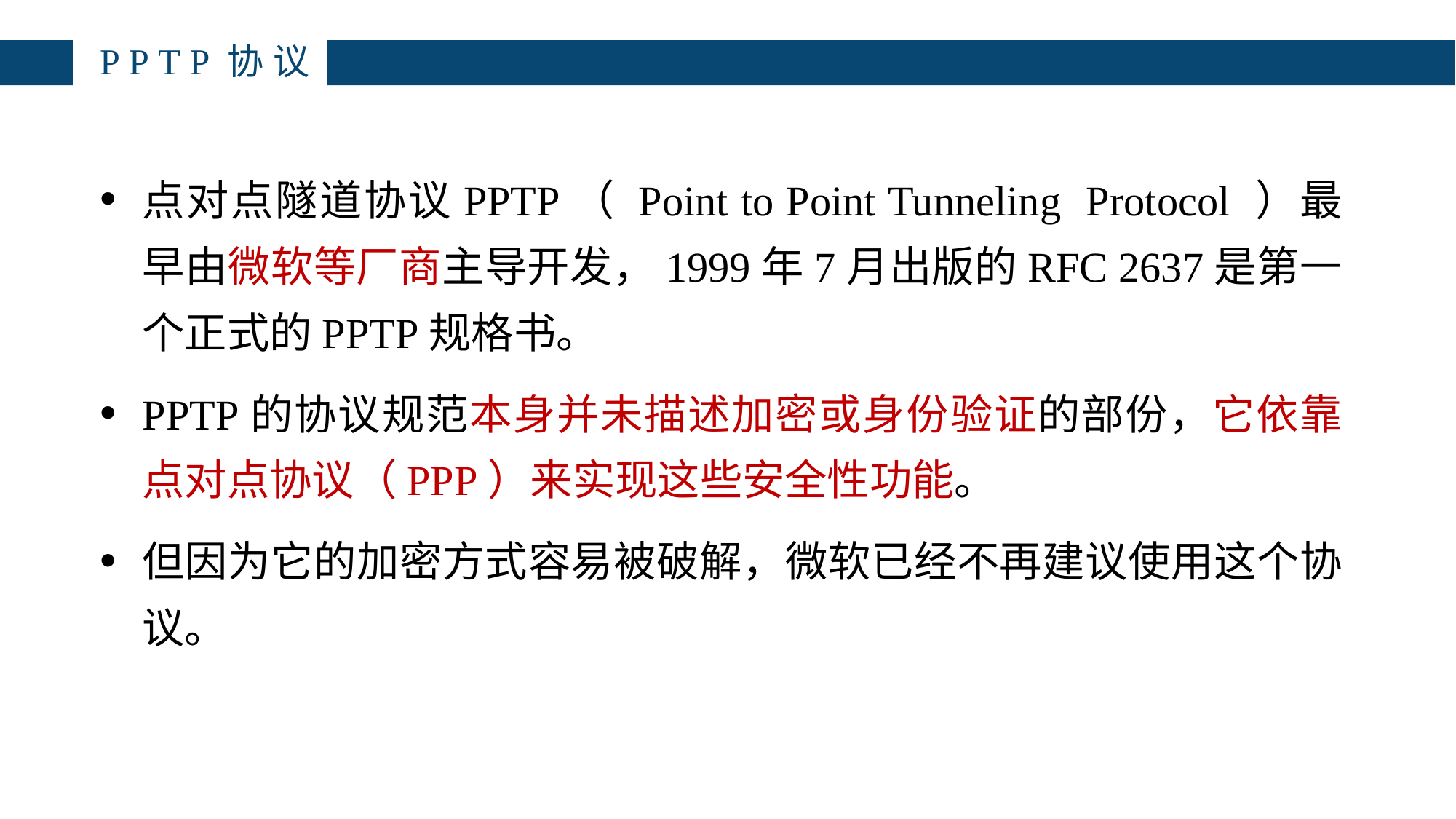

# PPTP协议

点对点隧道协议PPTP（ Point to Point Tunneling  Protocol ）最早由微软等厂商主导开发，1999年7月出版的RFC 2637是第一个正式的PPTP规格书。
PPTP的协议规范本身并未描述加密或身份验证的部份，它依靠点对点协议（PPP）来实现这些安全性功能。
但因为它的加密方式容易被破解，微软已经不再建议使用这个协议。